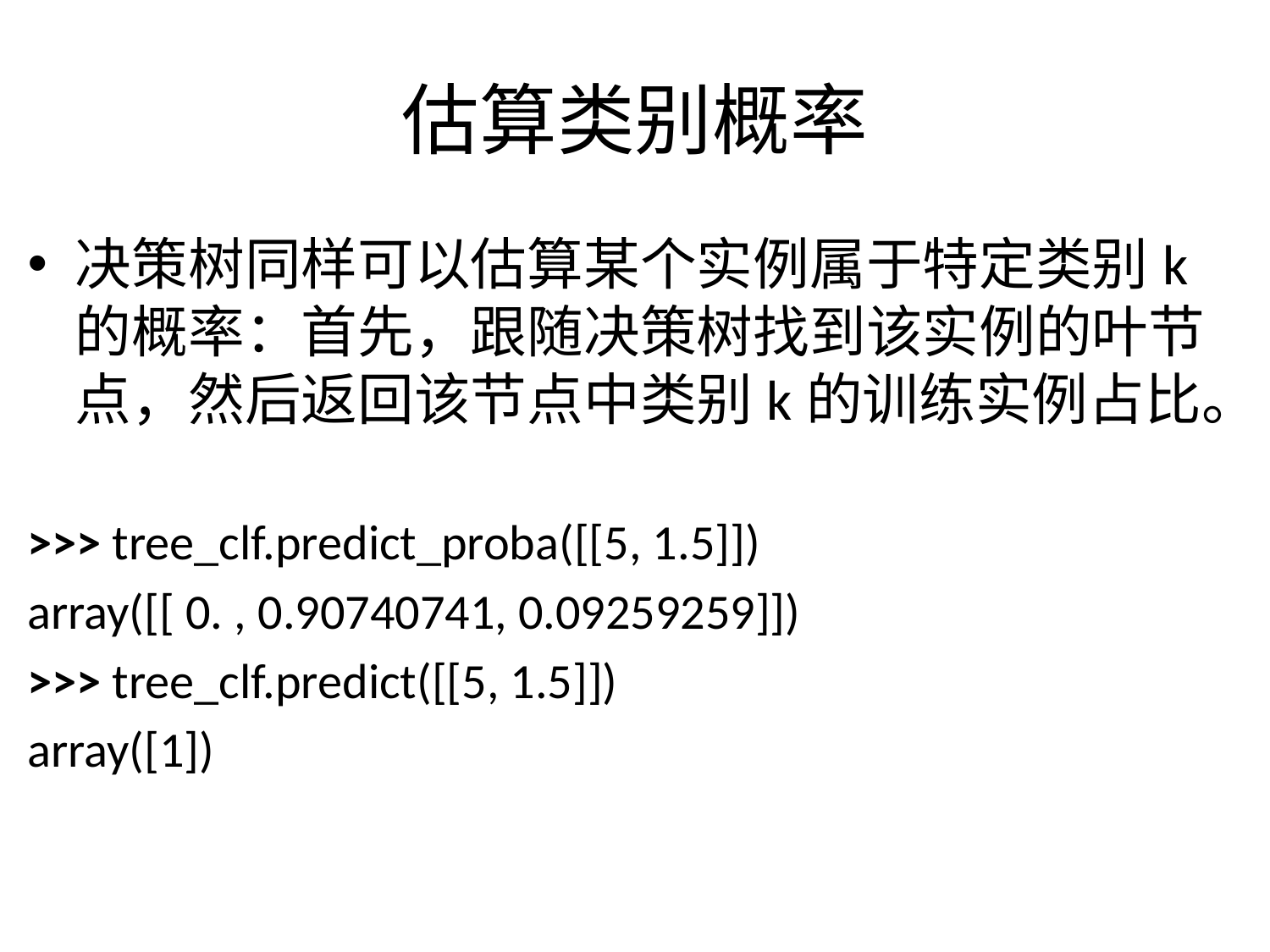

# 估算类别概率
决策树同样可以估算某个实例属于特定类别k的概率：首先，跟随决策树找到该实例的叶节点，然后返回该节点中类别k的训练实例占比。

>>> tree_clf.predict_proba([[5, 1.5]])
array([[ 0. , 0.90740741, 0.09259259]])
>>> tree_clf.predict([[5, 1.5]])
array([1])